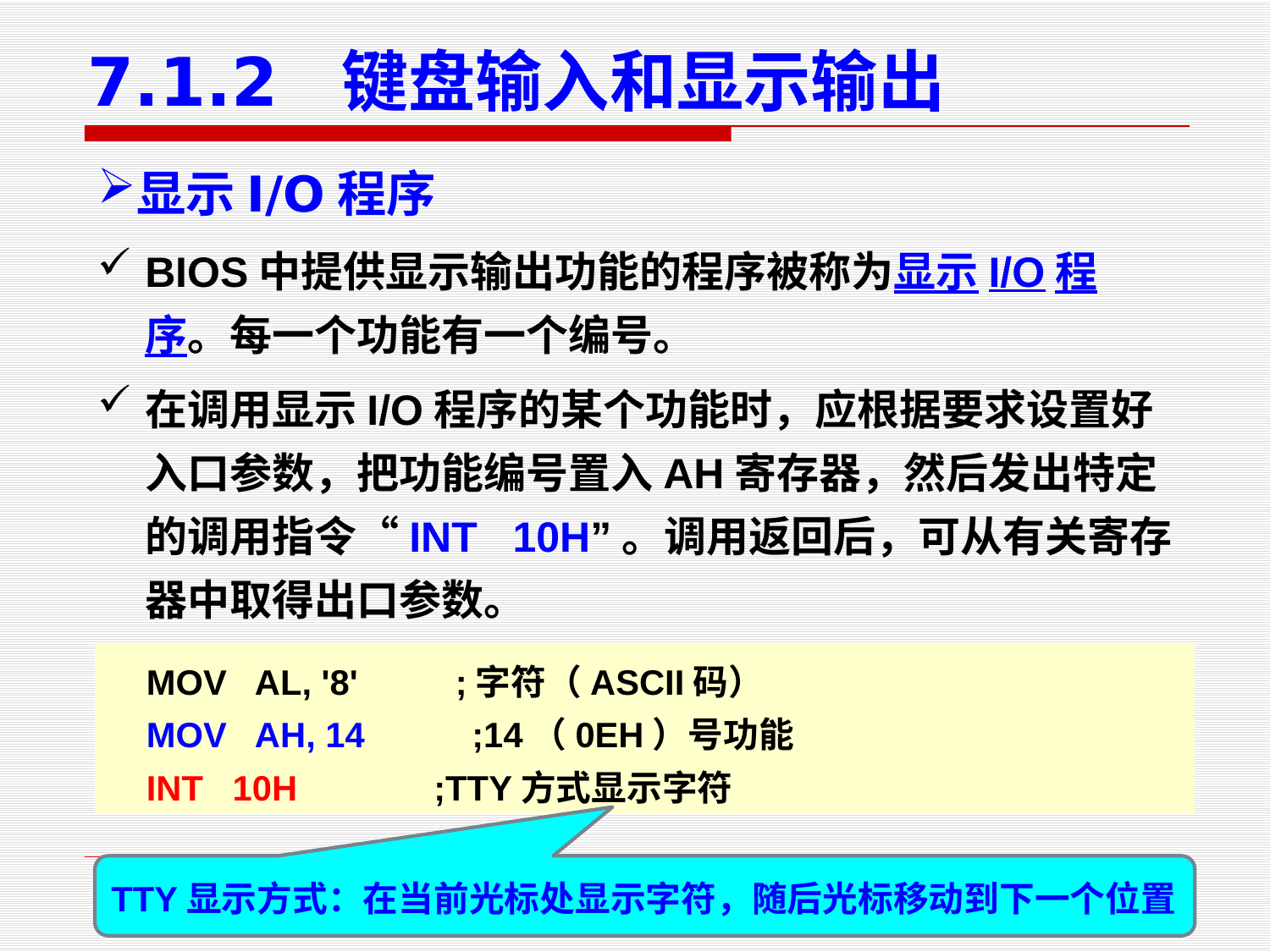

# 7.1.2  键盘输入和显示输出
显示I/O程序
BIOS中提供显示输出功能的程序被称为显示I/O程序。每一个功能有一个编号。
在调用显示I/O程序的某个功能时，应根据要求设置好入口参数，把功能编号置入AH寄存器，然后发出特定的调用指令“INT   10H”。调用返回后，可从有关寄存器中取得出口参数。

    MOV   AL, '8'          ;字符（ASCII码）
    MOV   AH, 14           ;14（0EH）号功能
    INT   10H              ;TTY方式显示字符
TTY显示方式：在当前光标处显示字符，随后光标移动到下一个位置